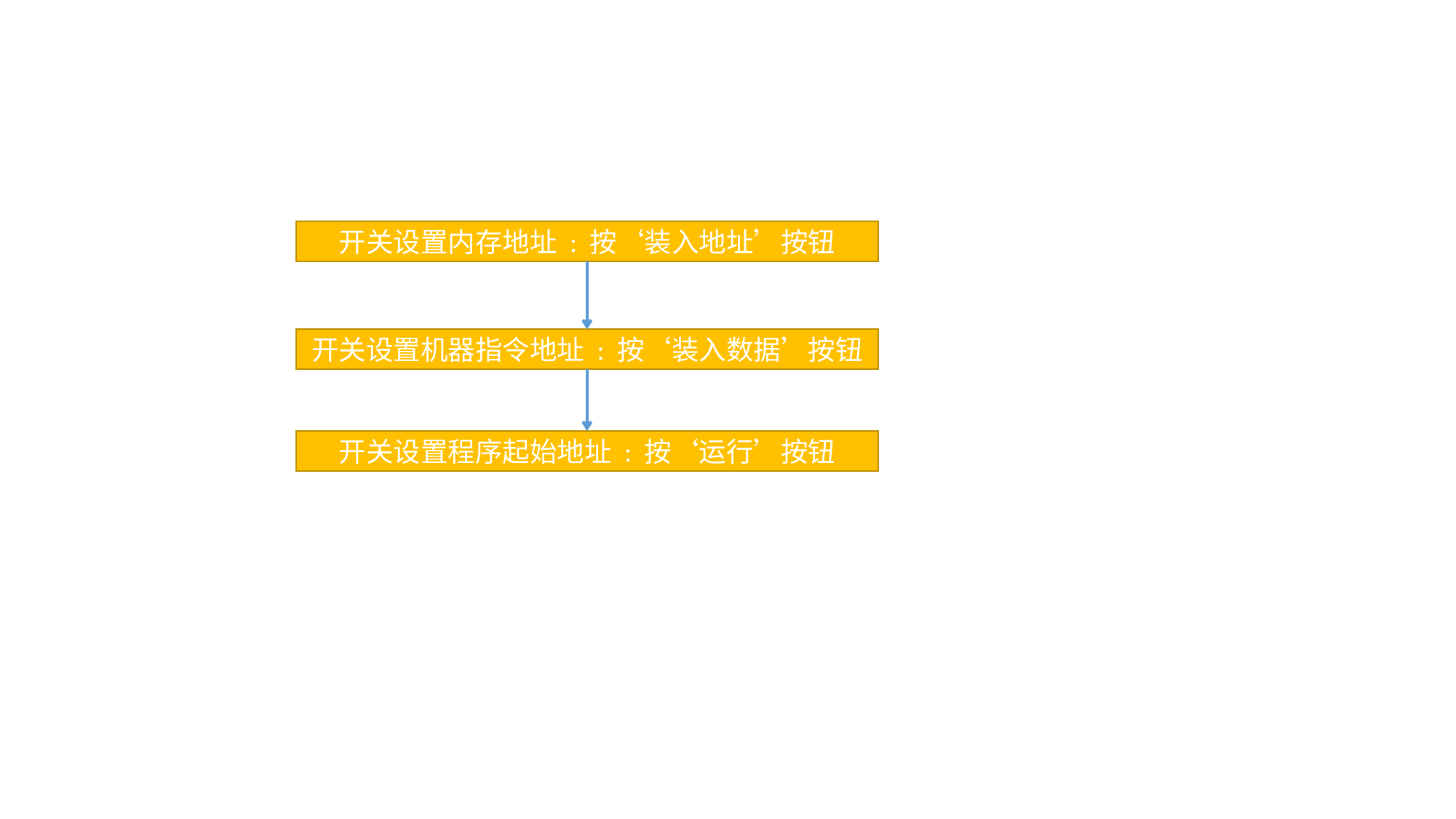

开关设置内存地址 : 按‘装入地址’按钮
开关设置机器指令地址 : 按‘装入数据’按钮
开关设置程序起始地址 : 按‘运行’按钮